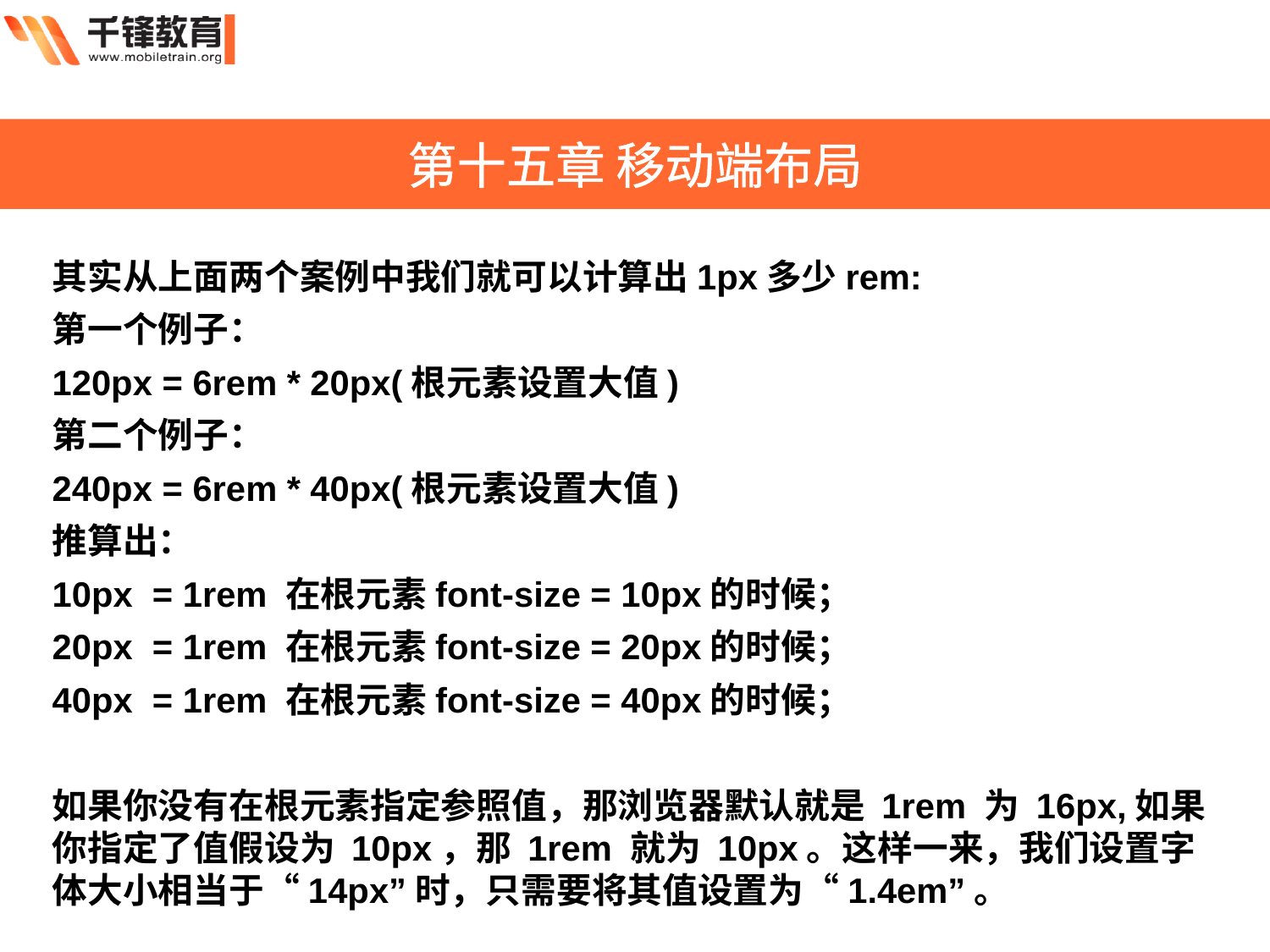

第十五章 移动端布局
其实从上面两个案例中我们就可以计算出1px多少rem:
第一个例子：
120px = 6rem * 20px(根元素设置大值)
第二个例子：
240px = 6rem * 40px(根元素设置大值)
推算出：
10px  = 1rem 在根元素font-size = 10px的时候；
20px  = 1rem 在根元素font-size = 20px的时候；
40px  = 1rem 在根元素font-size = 40px的时候；

如果你没有在根元素指定参照值，那浏览器默认就是 1rem 为 16px,如果你指定了值假设为 10px，那 1rem 就为 10px。这样一来，我们设置字体大小相当于“14px”时，只需要将其值设置为“1.4em”。